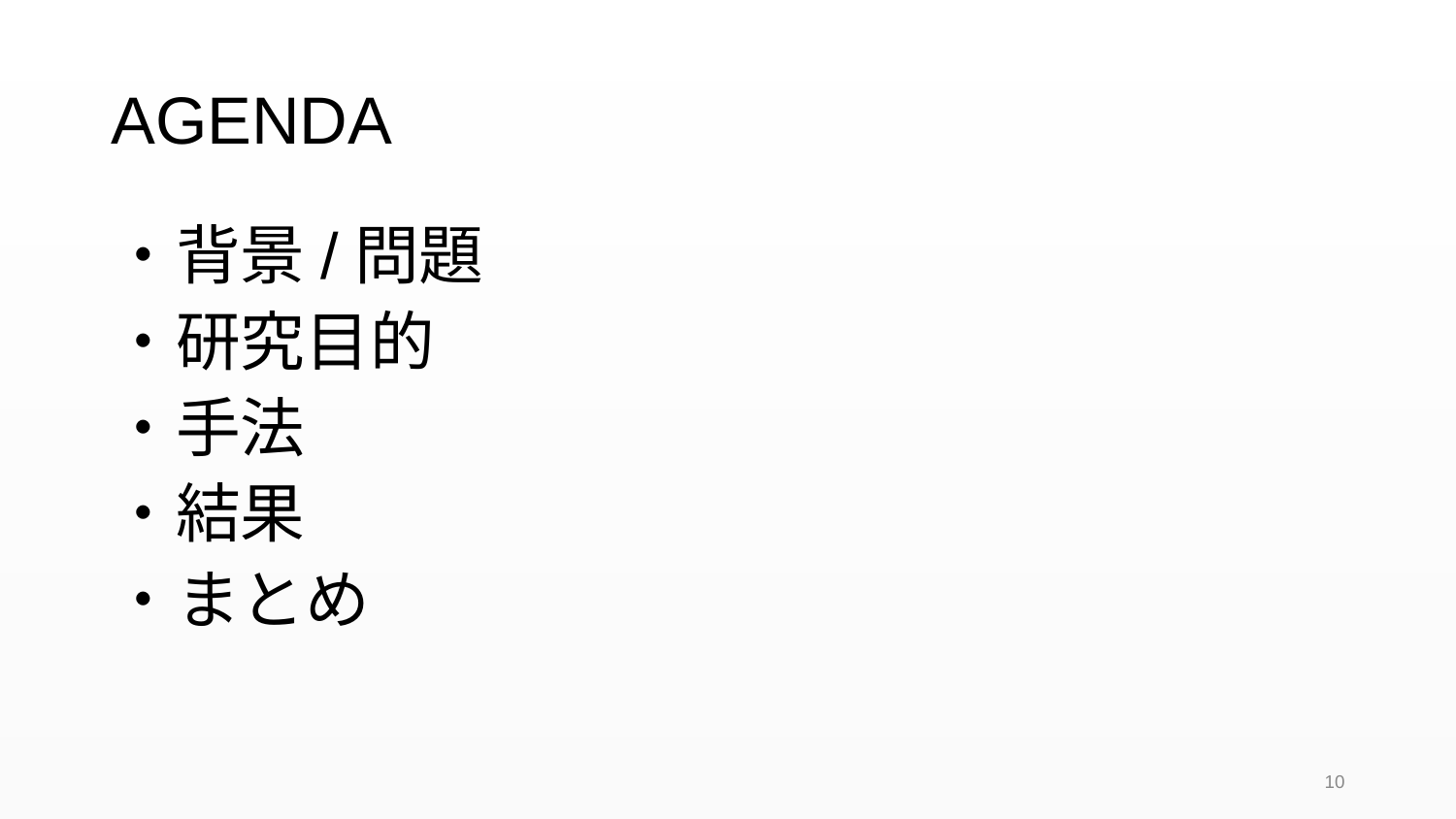

# AGENDA
・背景/問題
・研究目的
・手法
・結果
・まとめ
10